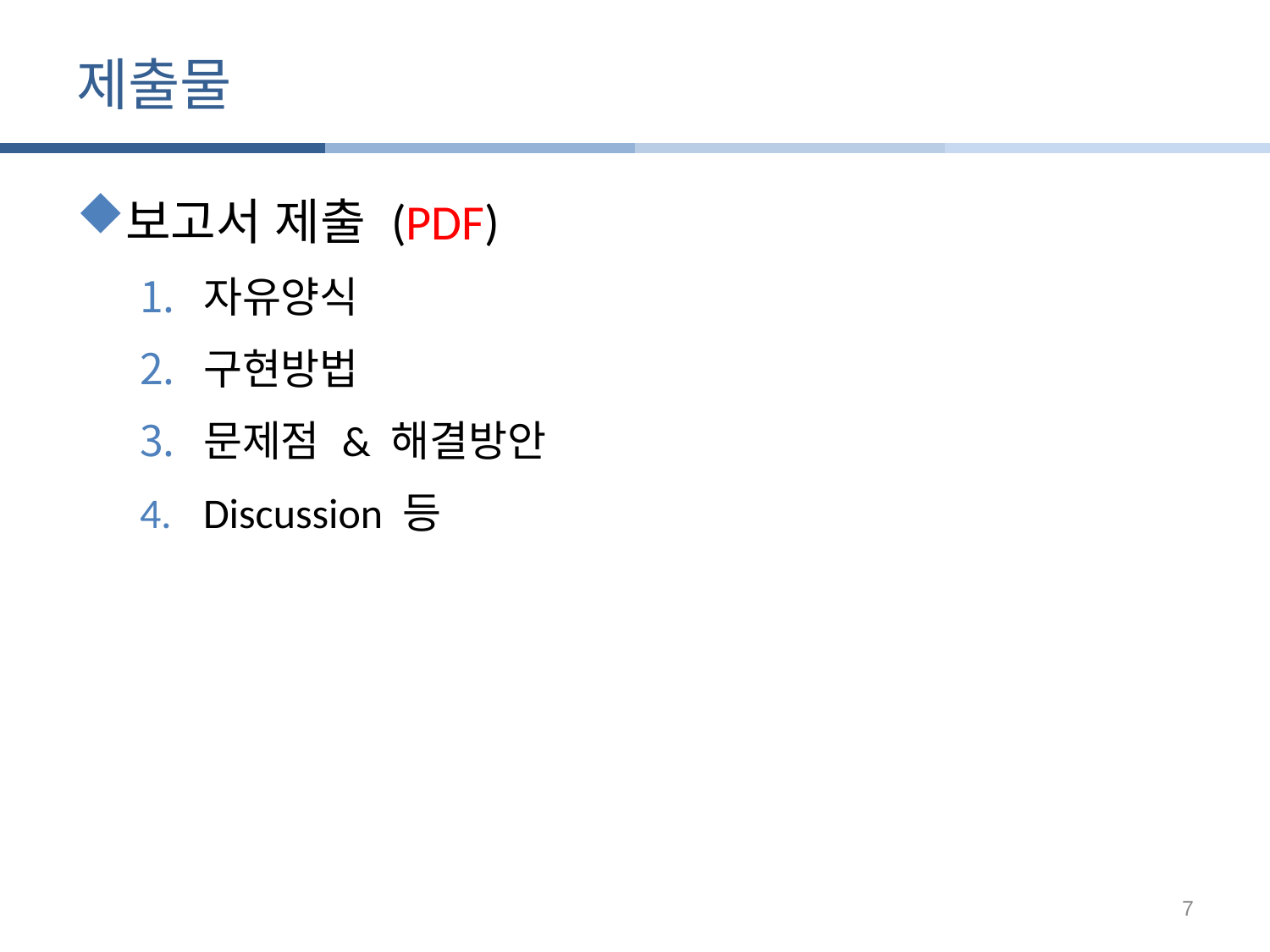

# 제출물
보고서 제출 (PDF)
자유양식
구현방법
문제점 & 해결방안
Discussion 등

7